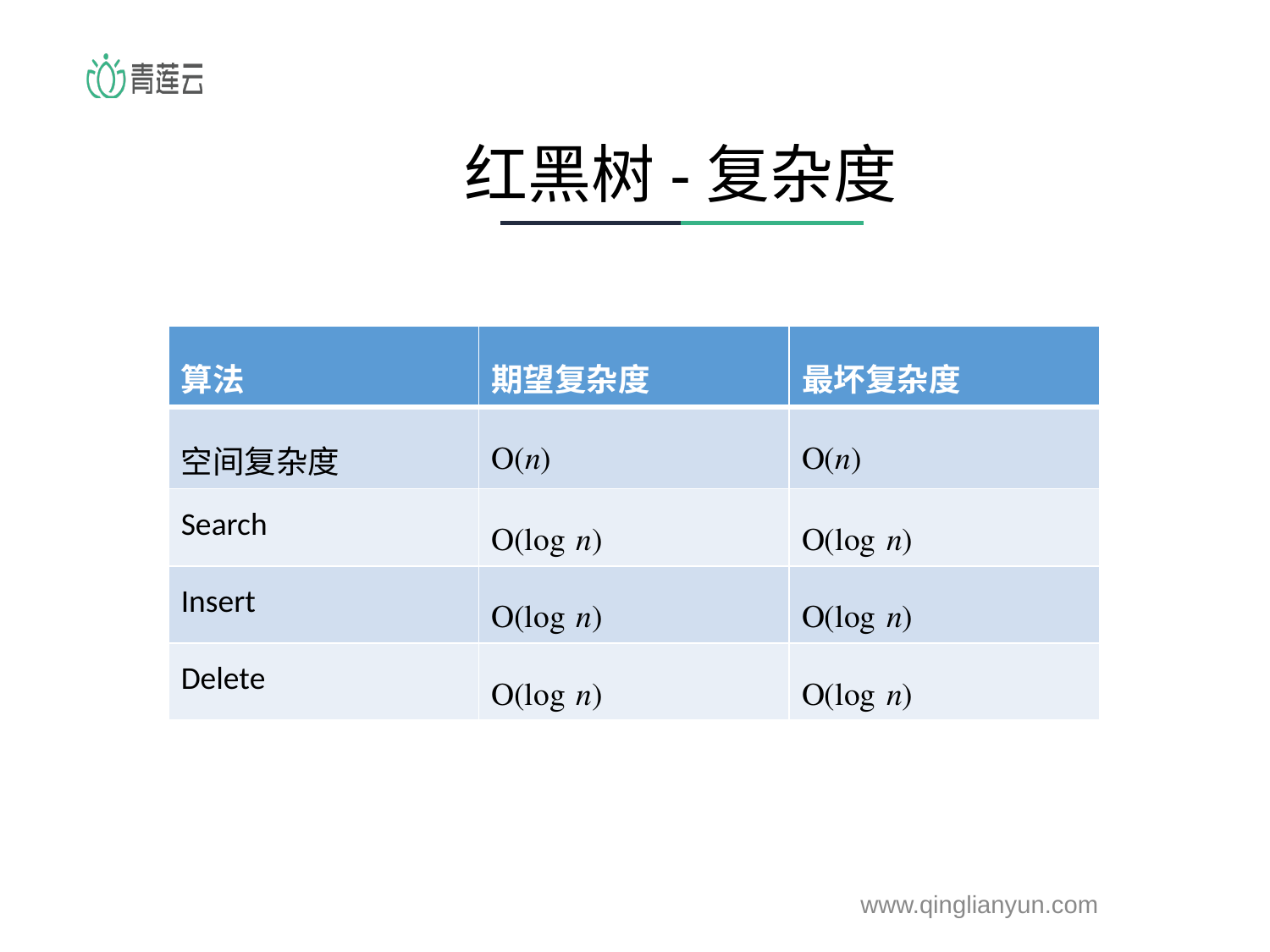

红黑树-复杂度
| 算法 | 期望复杂度 | 最坏复杂度 |
| --- | --- | --- |
| 空间复杂度 | O(n) | O(n) |
| Search | O(log n) | O(log n) |
| Insert | O(log n) | O(log n) |
| Delete | O(log n) | O(log n) |